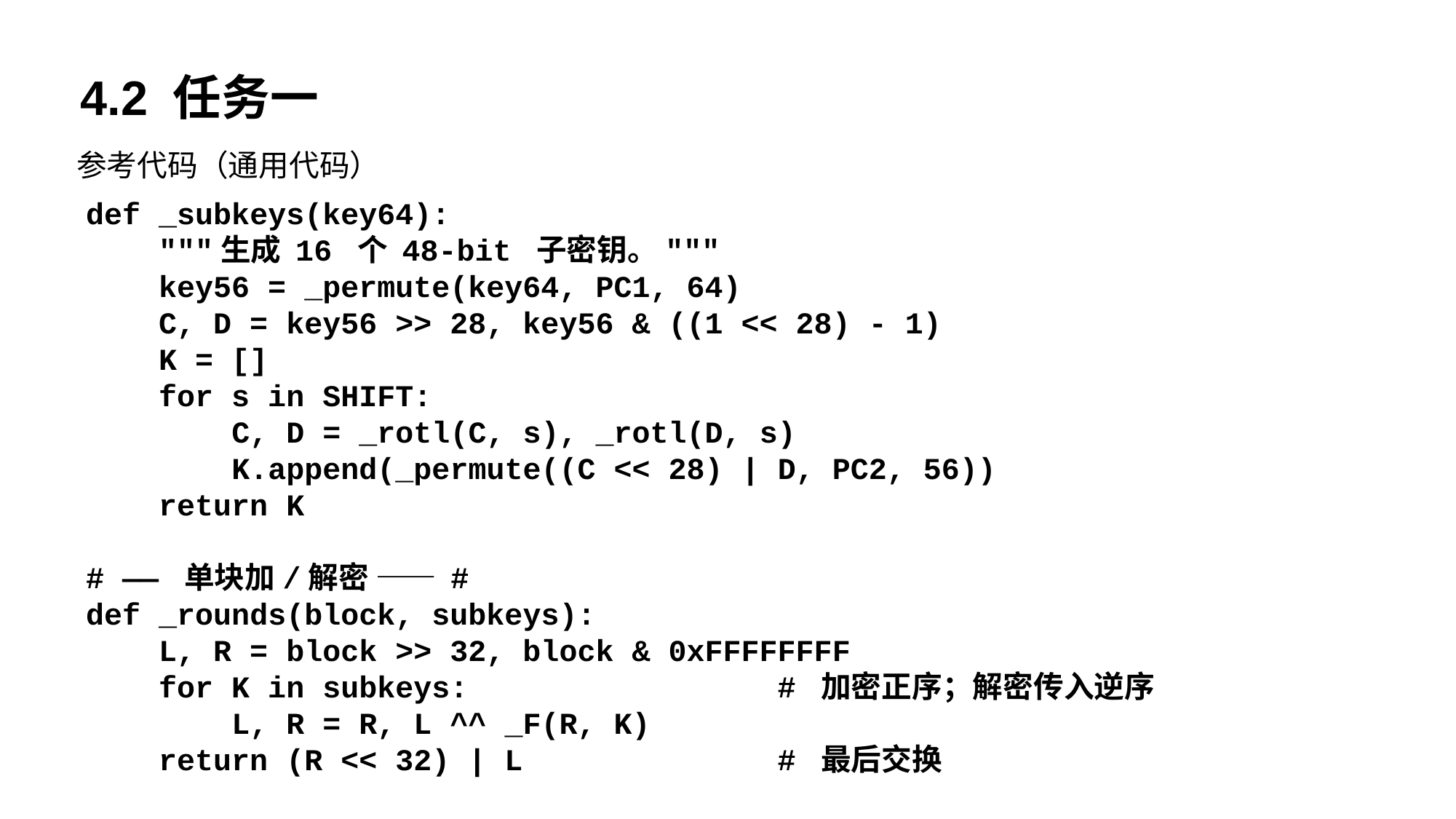

4.2 任务一
参考代码（通用代码）
def _subkeys(key64):
    """生成 16 个 48-bit 子密钥。"""
    key56 = _permute(key64, PC1, 64)
    C, D = key56 >> 28, key56 & ((1 << 28) - 1)
    K = []
    for s in SHIFT:
        C, D = _rotl(C, s), _rotl(D, s)
        K.append(_permute((C << 28) | D, PC2, 56))
    return K

# —— 单块加/解密 —— #
def _rounds(block, subkeys):
    L, R = block >> 32, block & 0xFFFFFFFF
    for K in subkeys:                 # 加密正序；解密传入逆序
        L, R = R, L ^^ _F(R, K)
    return (R << 32) | L              # 最后交换